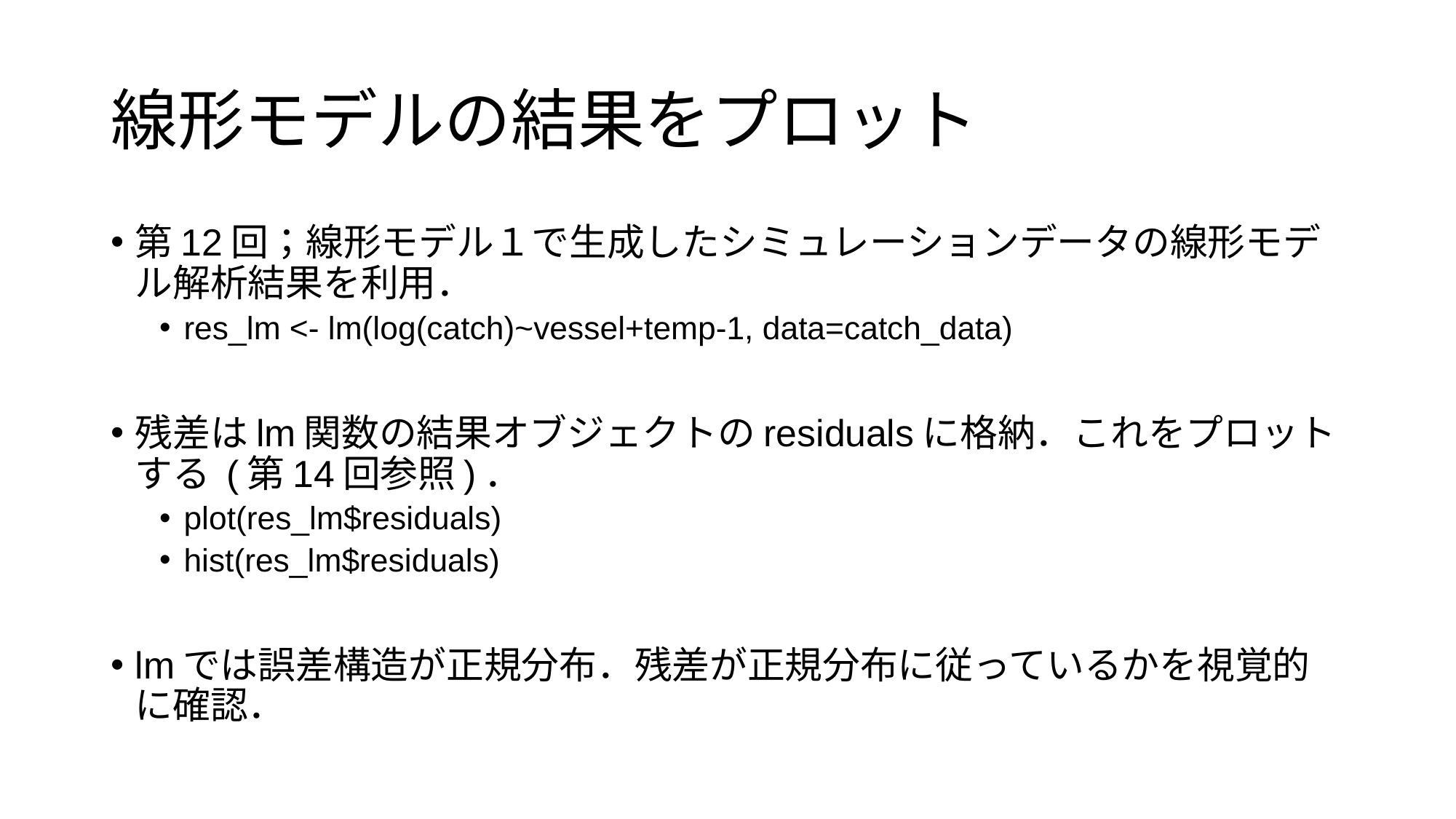

# 線形モデルの結果をプロット
第12回；線形モデル１で生成したシミュレーションデータの線形モデル解析結果を利用．
res_lm <- lm(log(catch)~vessel+temp-1, data=catch_data)

残差はlm関数の結果オブジェクトのresidualsに格納．これをプロットする (第14回参照)．
plot(res_lm$residuals)
hist(res_lm$residuals)

lmでは誤差構造が正規分布．残差が正規分布に従っているかを視覚的に確認．